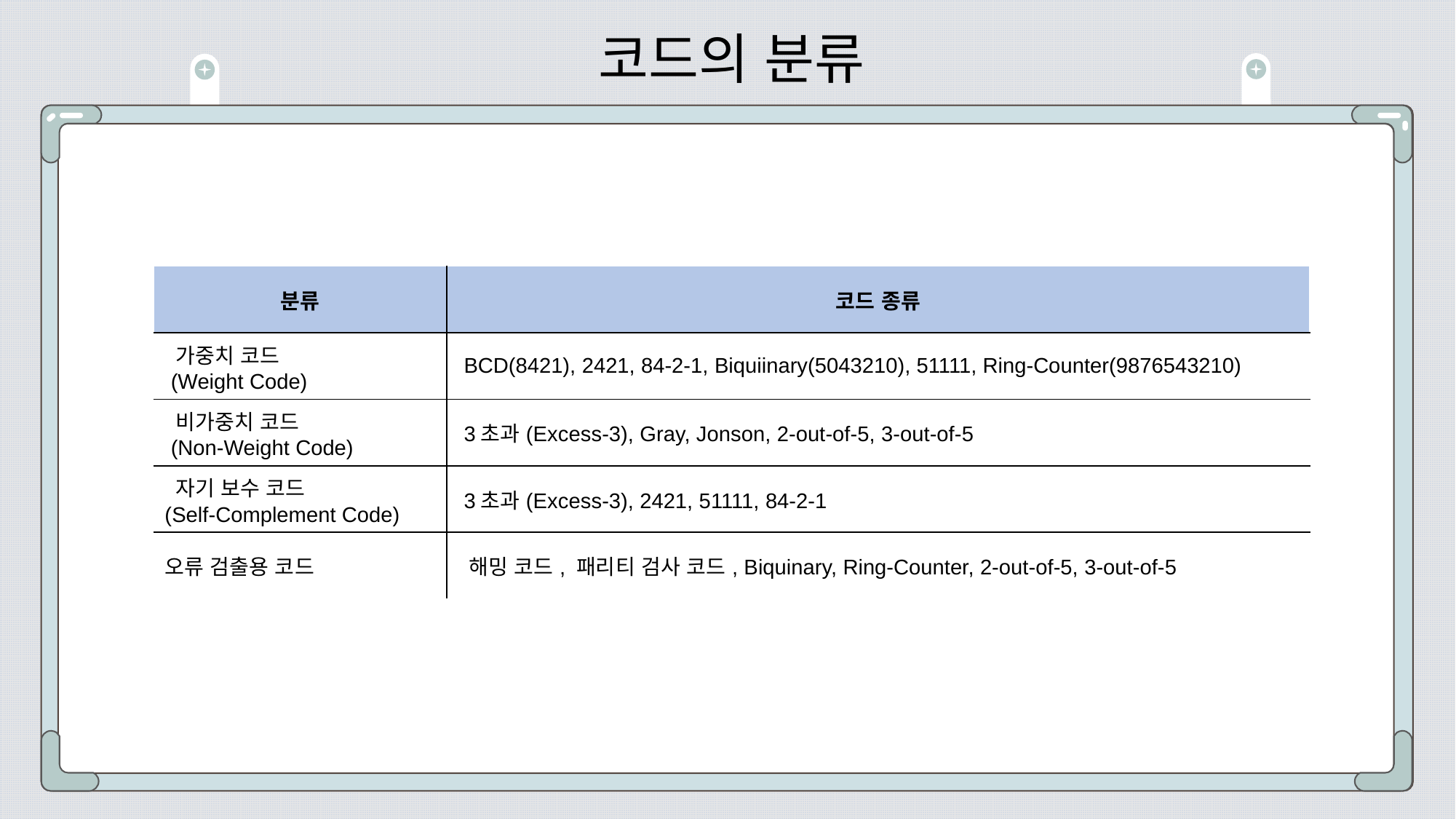

# 코드의 분류
| 분류 | 코드 종류 |
| --- | --- |
| 가중치 코드 (Weight Code) | BCD(8421), 2421, 84-2-1, Biquiinary(5043210), 51111, Ring-Counter(9876543210) |
| 비가중치 코드 (Non-Weight Code) | 3초과(Excess-3), Gray, Jonson, 2-out-of-5, 3-out-of-5 |
| 자기 보수 코드 (Self-Complement Code) | 3초과(Excess-3), 2421, 51111, 84-2-1 |
| 오류 검출용 코드 | 해밍 코드, 패리티 검사 코드, Biquinary, Ring-Counter, 2-out-of-5, 3-out-of-5 |